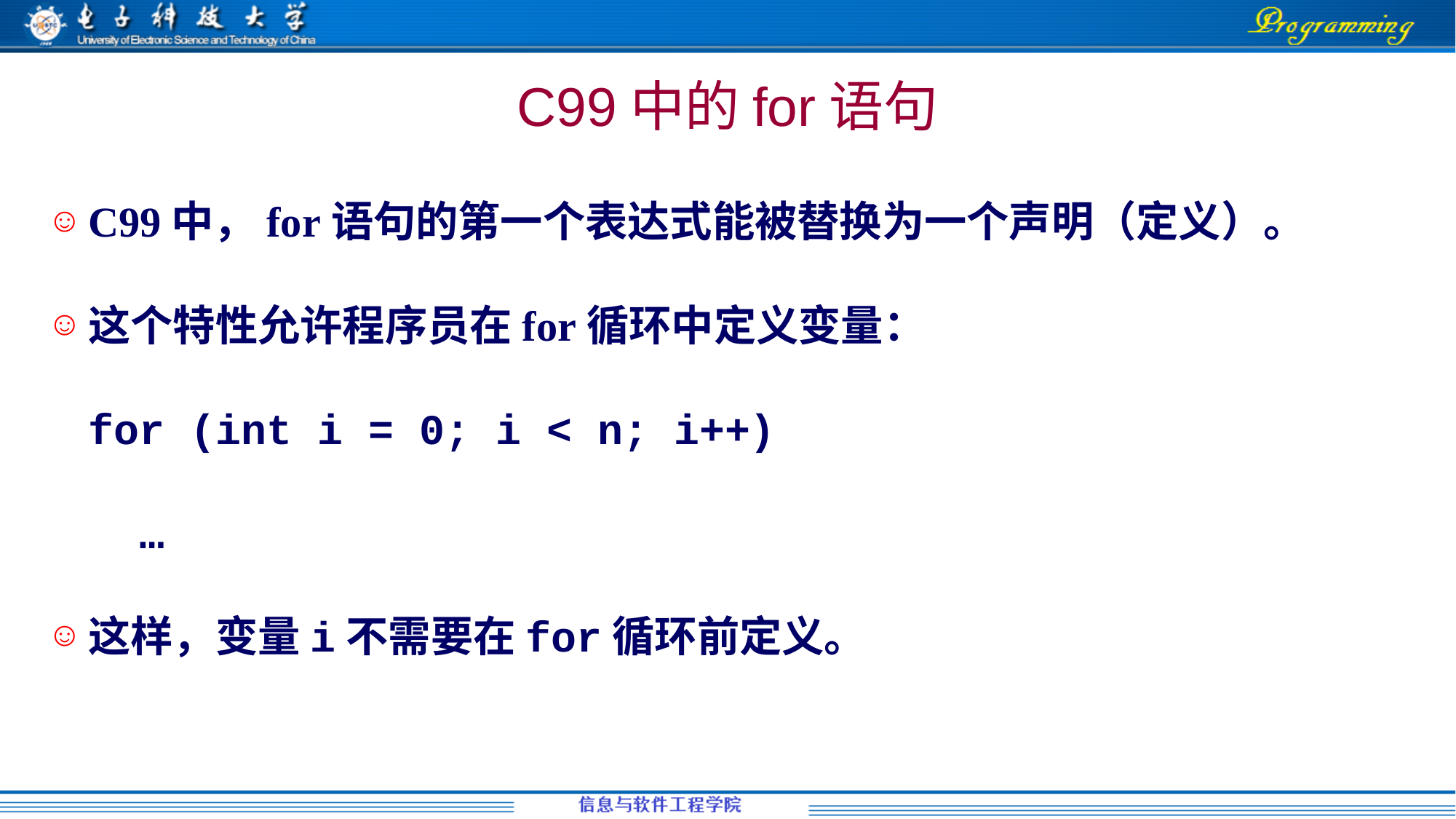

C99中的for语句
C99中，for语句的第一个表达式能被替换为一个声明（定义）。
这个特性允许程序员在for循环中定义变量：
	for (int i = 0; i < n; i++)
	  …
这样，变量i不需要在for循环前定义。